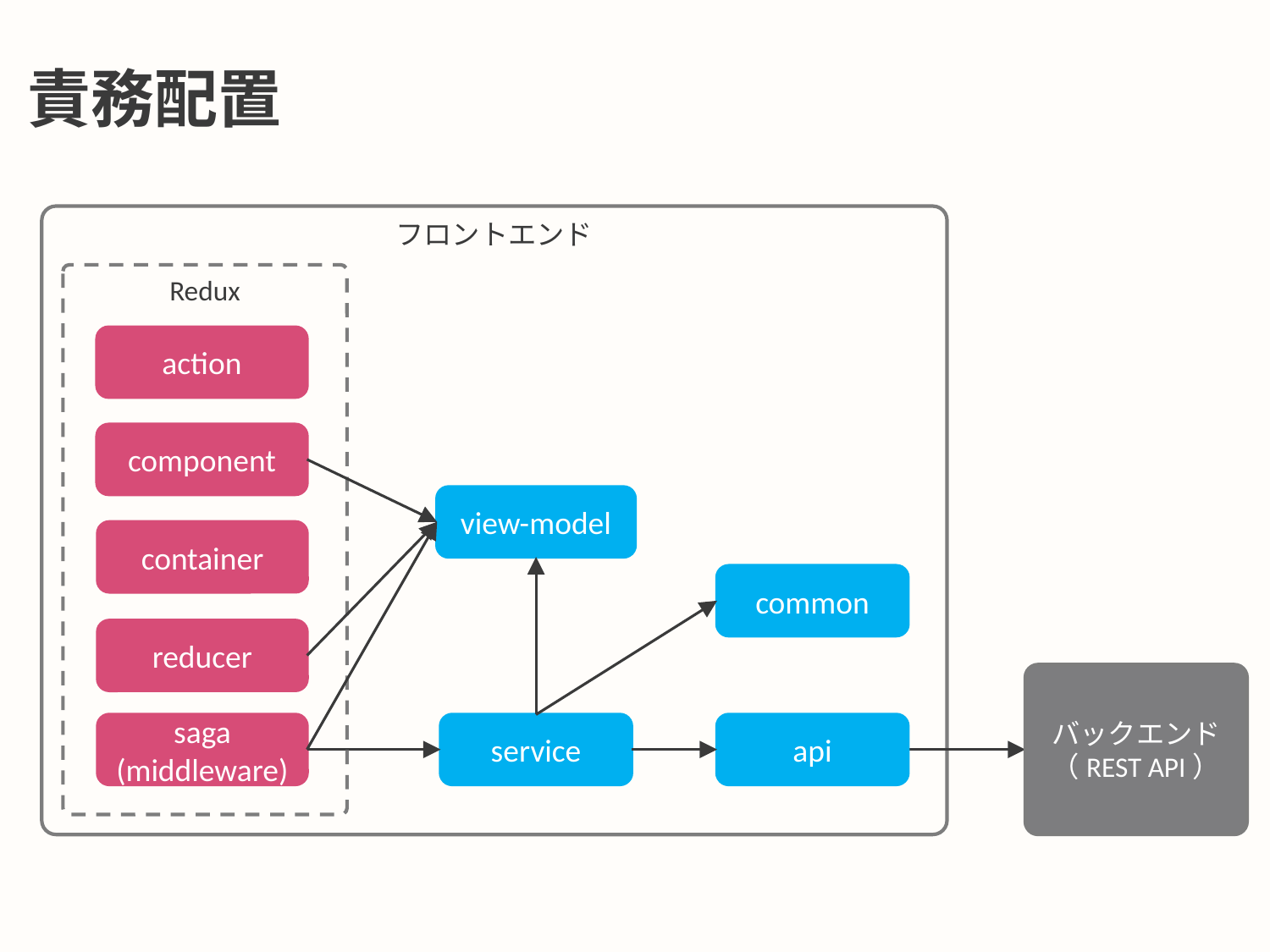

# 責務配置
フロントエンド
Redux
action
component
view-model
container
common
reducer
バックエンド
（REST API）
saga
(middleware)
service
api